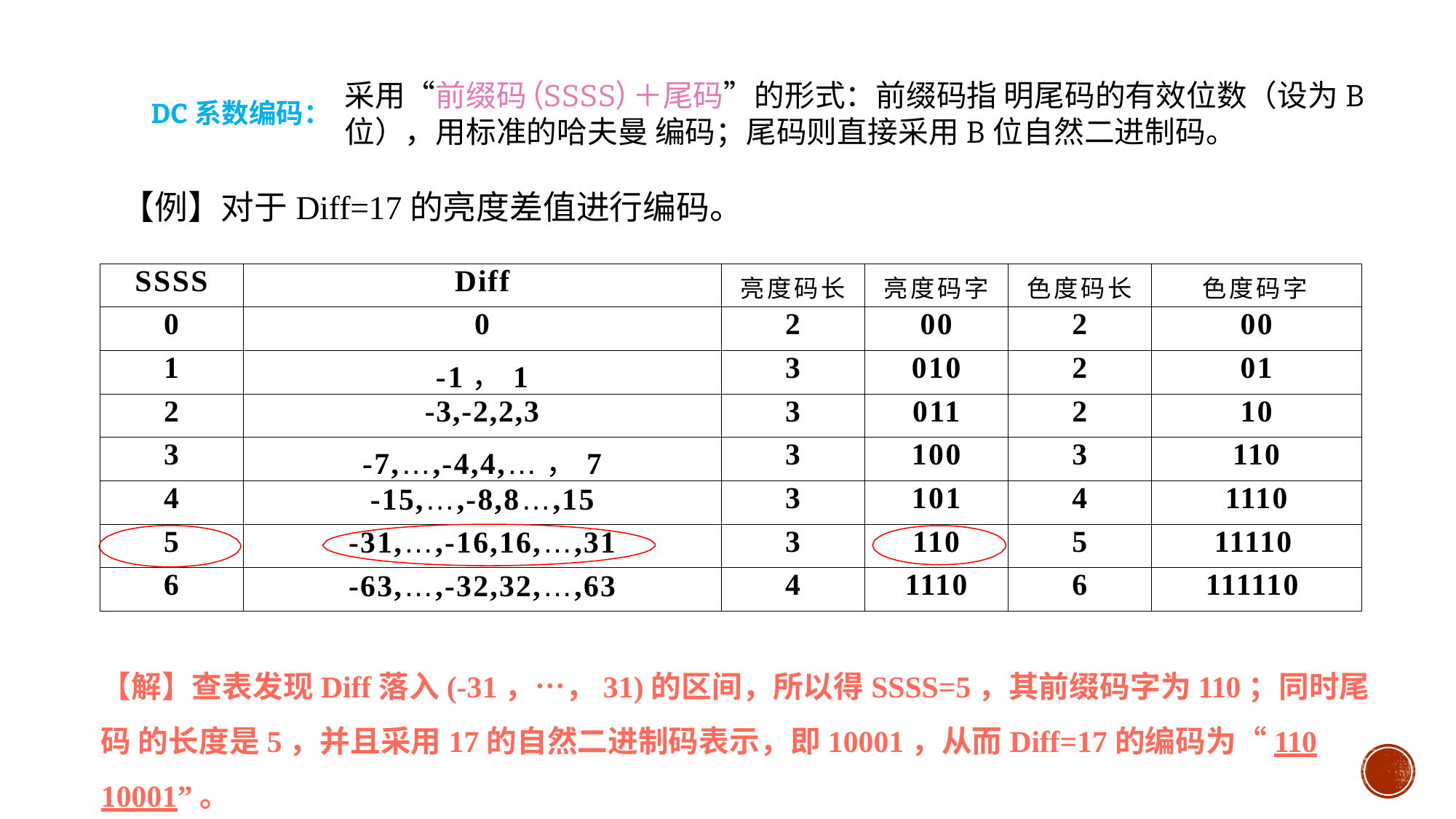

采用“前缀码(SSSS)＋尾码”的形式：前缀码指 明尾码的有效位数（设为B位），用标准的哈夫曼 编码；尾码则直接采用B位自然二进制码。
DC系数编码：
【例】对于Diff=17的亮度差值进行编码。
| SSSS | Diff | 亮度码长 | 亮度码字 | 色度码长 | 色度码字 |
| --- | --- | --- | --- | --- | --- |
| 0 | 0 | 2 | 00 | 2 | 00 |
| 1 | -1，1 | 3 | 010 | 2 | 01 |
| 2 | -3,-2,2,3 | 3 | 011 | 2 | 10 |
| 3 | -7,…,-4,4,…，7 | 3 | 100 | 3 | 110 |
| 4 | -15,…,-8,8…,15 | 3 | 101 | 4 | 1110 |
| 5 | -31,…,-16,16,…,31 | 3 | 110 | 5 | 11110 |
| 6 | -63,…,-32,32,…,63 | 4 | 1110 | 6 | 111110 |

【解】查表发现Diff落入(-31，…，31)的区间，所以得SSSS=5，其前缀码字为110；同时尾码 的长度是5，并且采用17的自然二进制码表示，即10001，从而Diff=17的编码为“110 10001”。